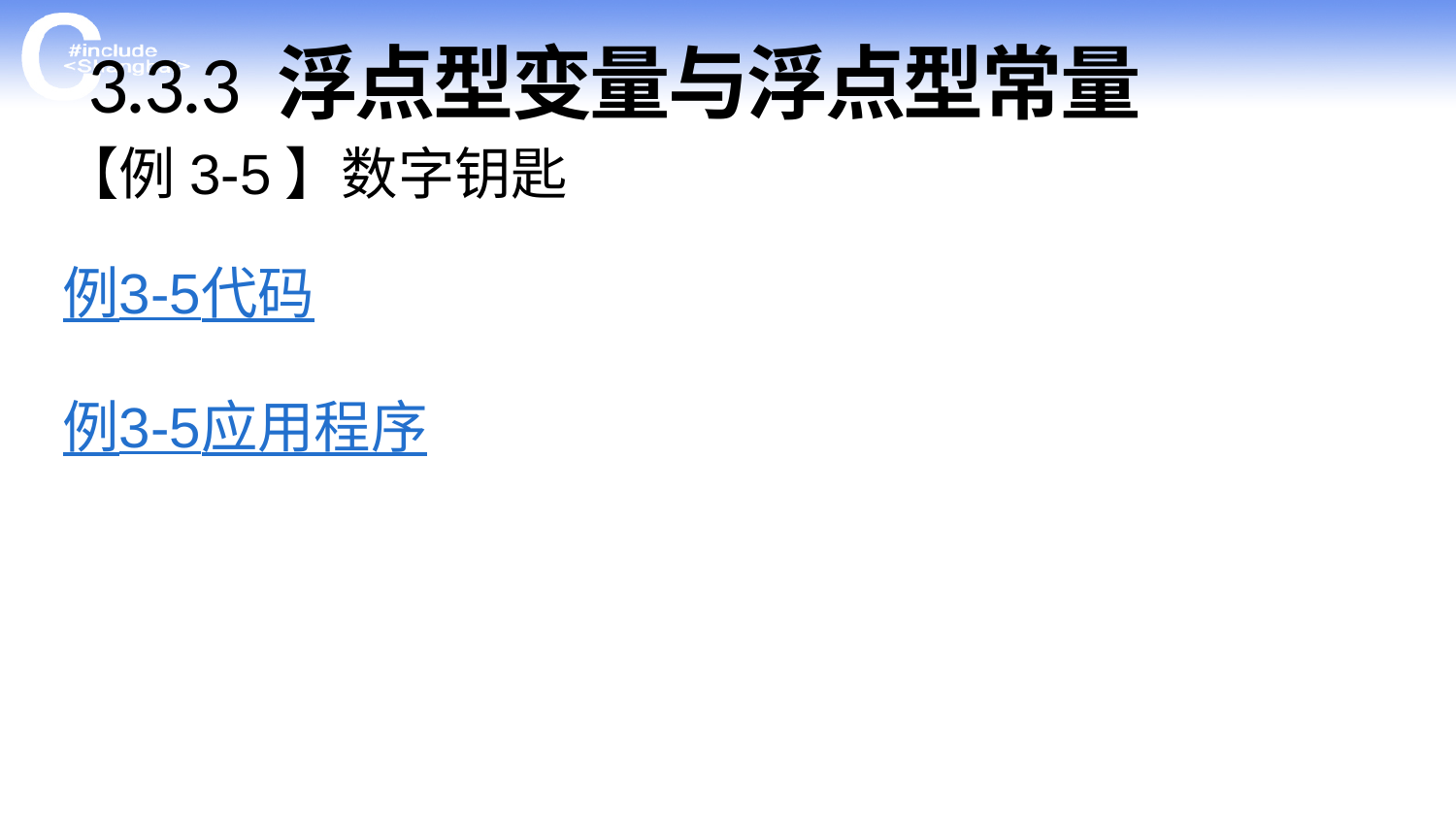

# 3.3.3 浮点型变量与浮点型常量
【例3-5】数字钥匙
例3-5代码
例3-5应用程序

整型变量。